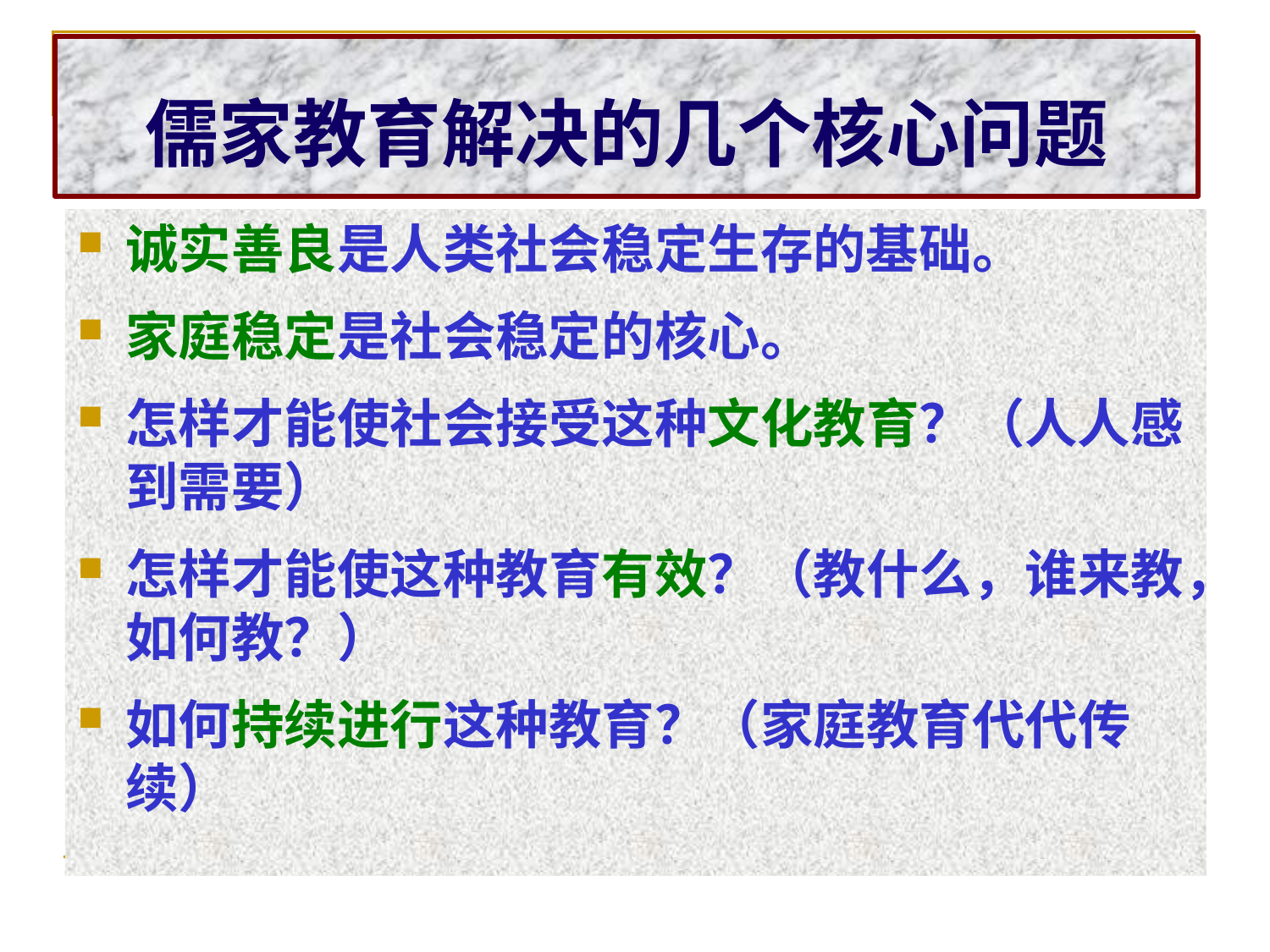

# 儒家教育解决的几个核心问题
诚实善良是人类社会稳定生存的基础。
家庭稳定是社会稳定的核心。
怎样才能使社会接受这种文化教育？（人人感到需要）
怎样才能使这种教育有效？（教什么，谁来教，如何教？）
如何持续进行这种教育？（家庭教育代代传续）

50